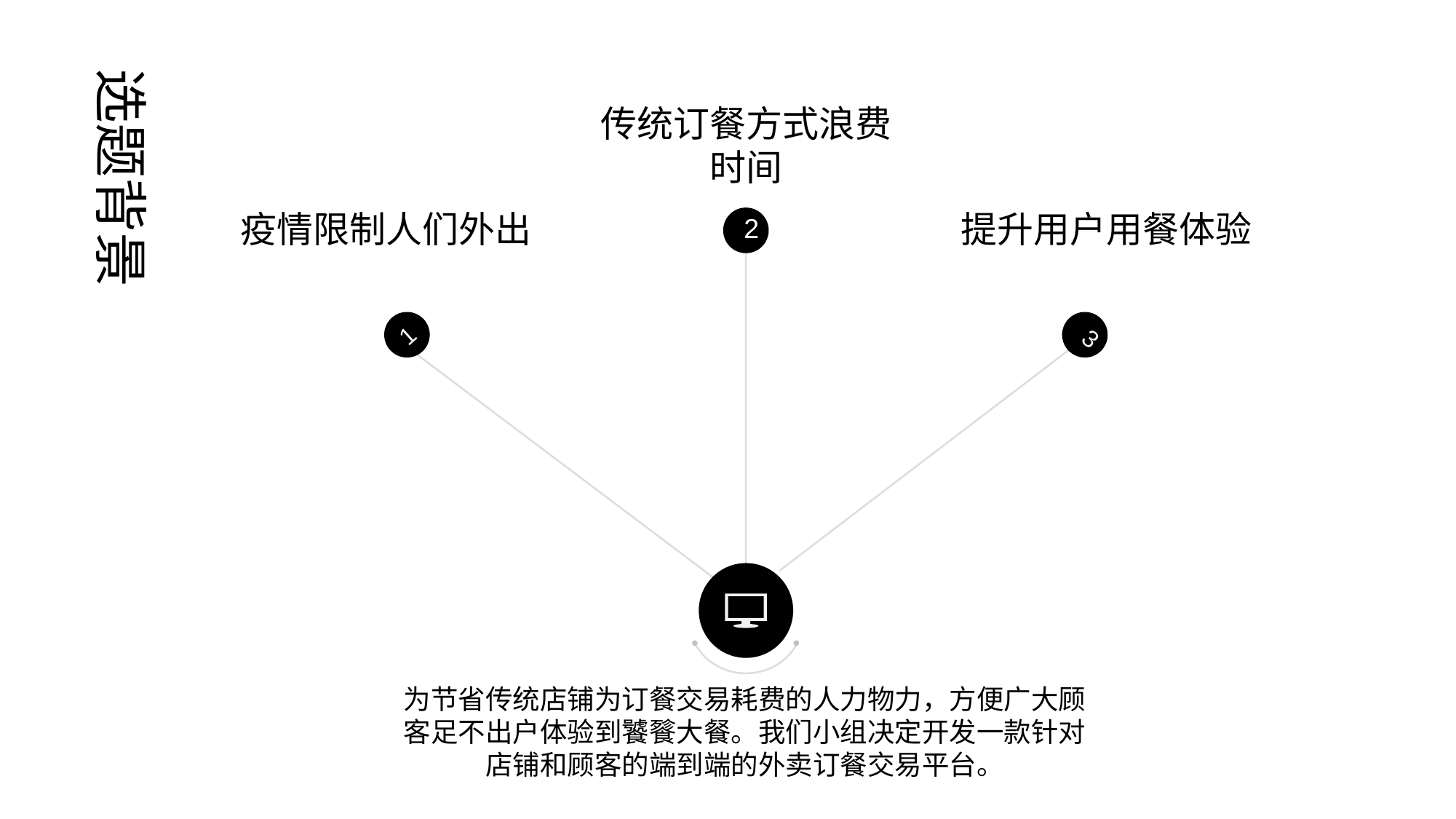

选题背景
传统订餐方式浪费时间
疫情限制人们外出
提升用户用餐体验
2

1

3

为节省传统店铺为订餐交易耗费的人力物力，方便广大顾客足不出户体验到饕餮大餐。我们小组决定开发一款针对店铺和顾客的端到端的外卖订餐交易平台。